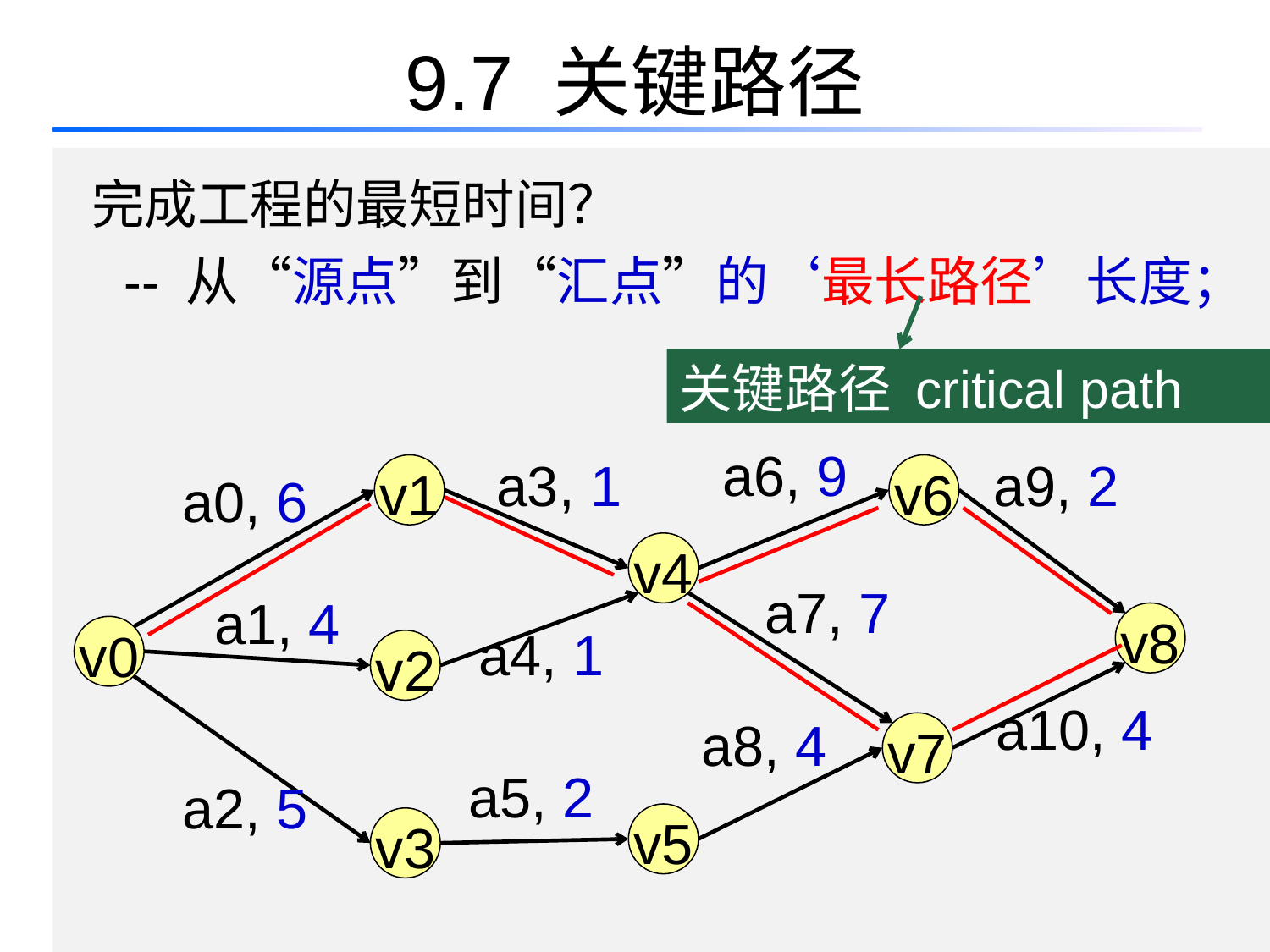

# 9.7 关键路径

 完成工程的最短时间？
    -- 从“源点”到“汇点”的‘最长路径’长度；
关键路径 critical path
a6, 9
a3, 1
a9, 2
v1
v6
a0, 6
v4
a7, 7
a1, 4
v8
a4, 1
v0
v2
a10, 4
a8, 4
v7
a5, 2
a2, 5
v5
v3